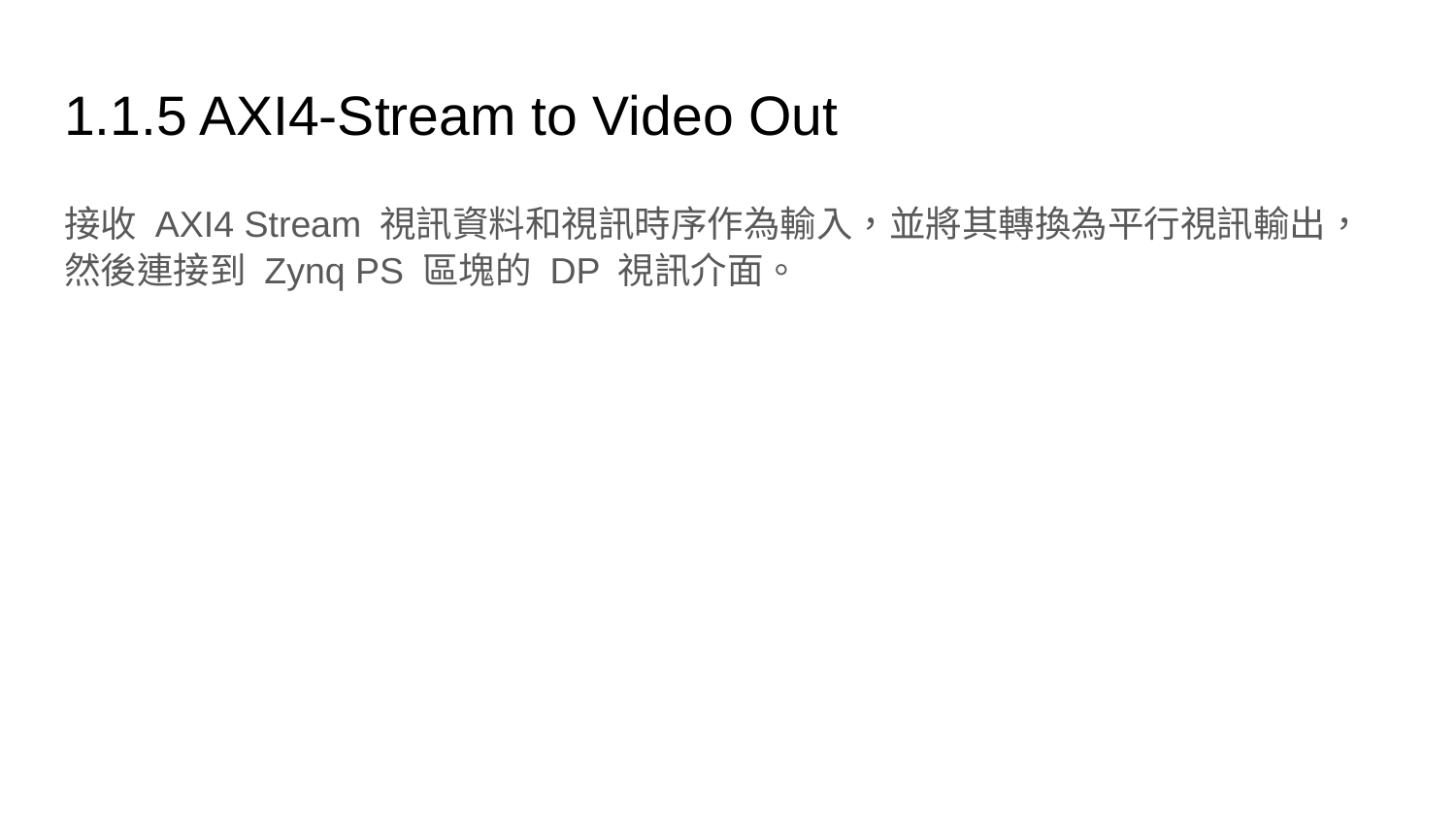

# 1.1.5 AXI4-Stream to Video Out
接收 AXI4 Stream 視訊資料和視訊時序作為輸入，並將其轉換為平行視訊輸出，然後連接到 Zynq PS 區塊的 DP 視訊介面。